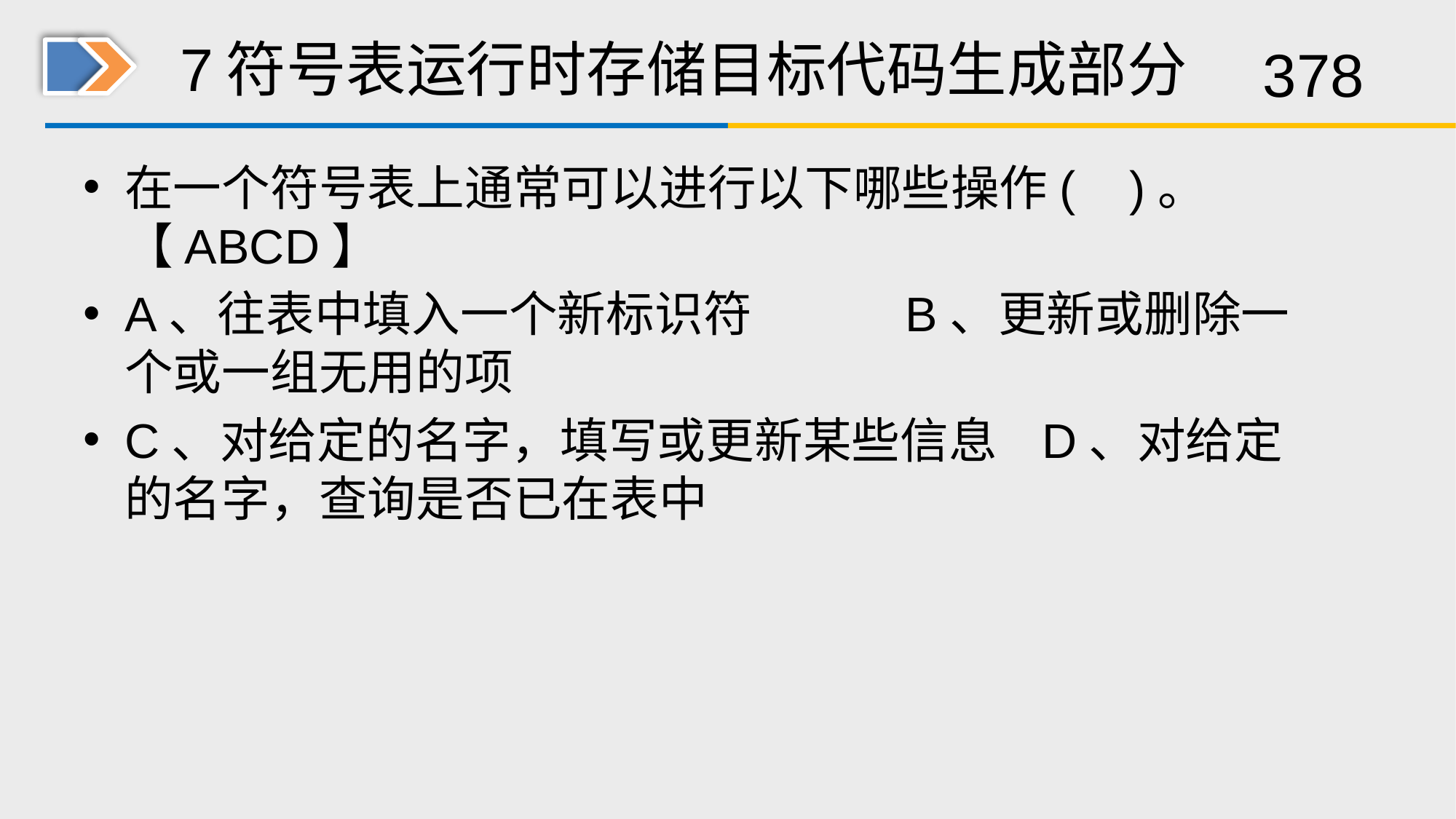

# 7符号表运行时存储目标代码生成部分
378
在一个符号表上通常可以进行以下哪些操作(    )。【ABCD】
A、往表中填入一个新标识符             B、更新或删除一个或一组无用的项
C、对给定的名字，填写或更新某些信息   D、对给定的名字，查询是否已在表中